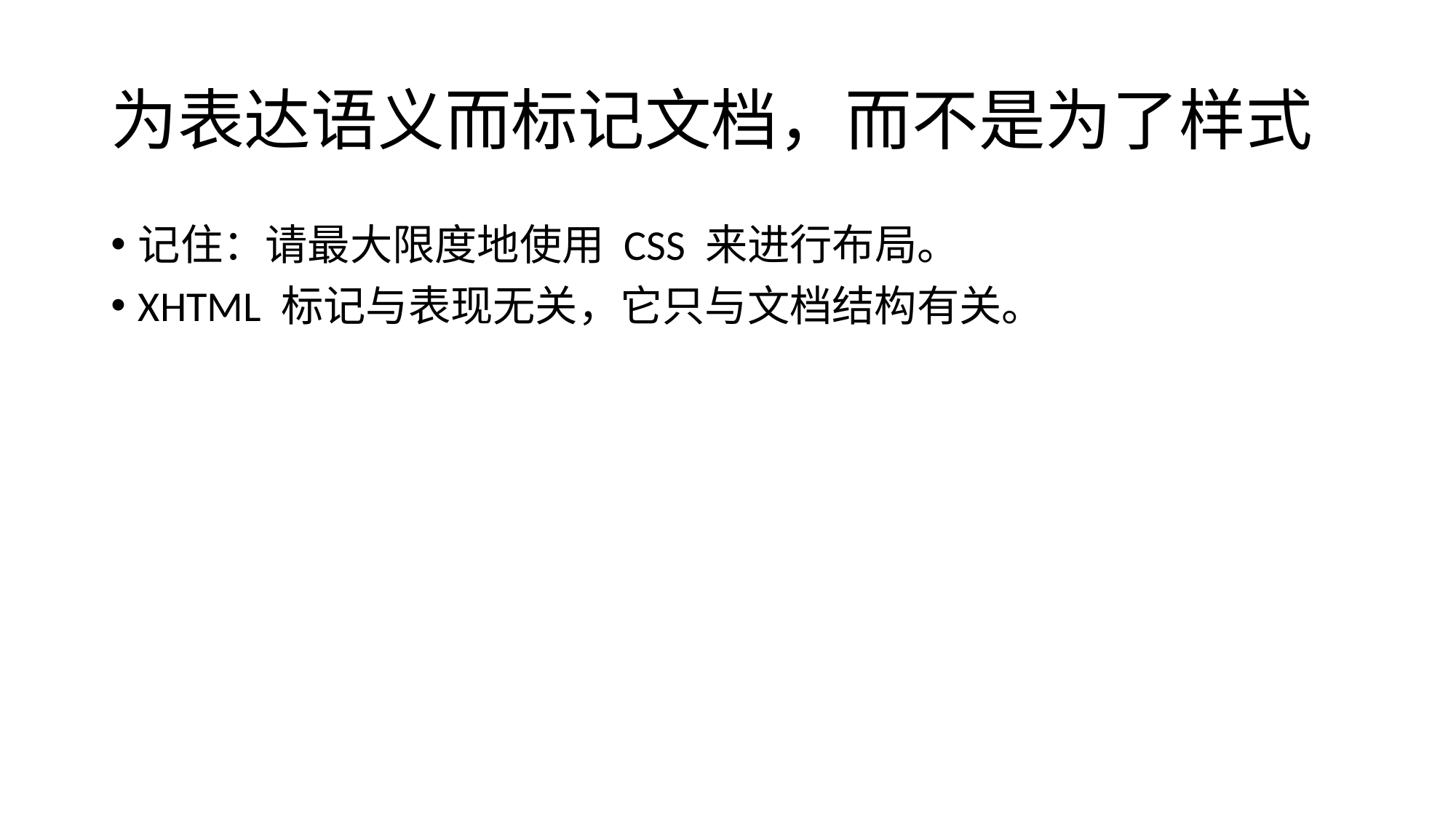

# 为表达语义而标记文档，而不是为了样式
记住：请最大限度地使用 CSS 来进行布局。
XHTML 标记与表现无关，它只与文档结构有关。